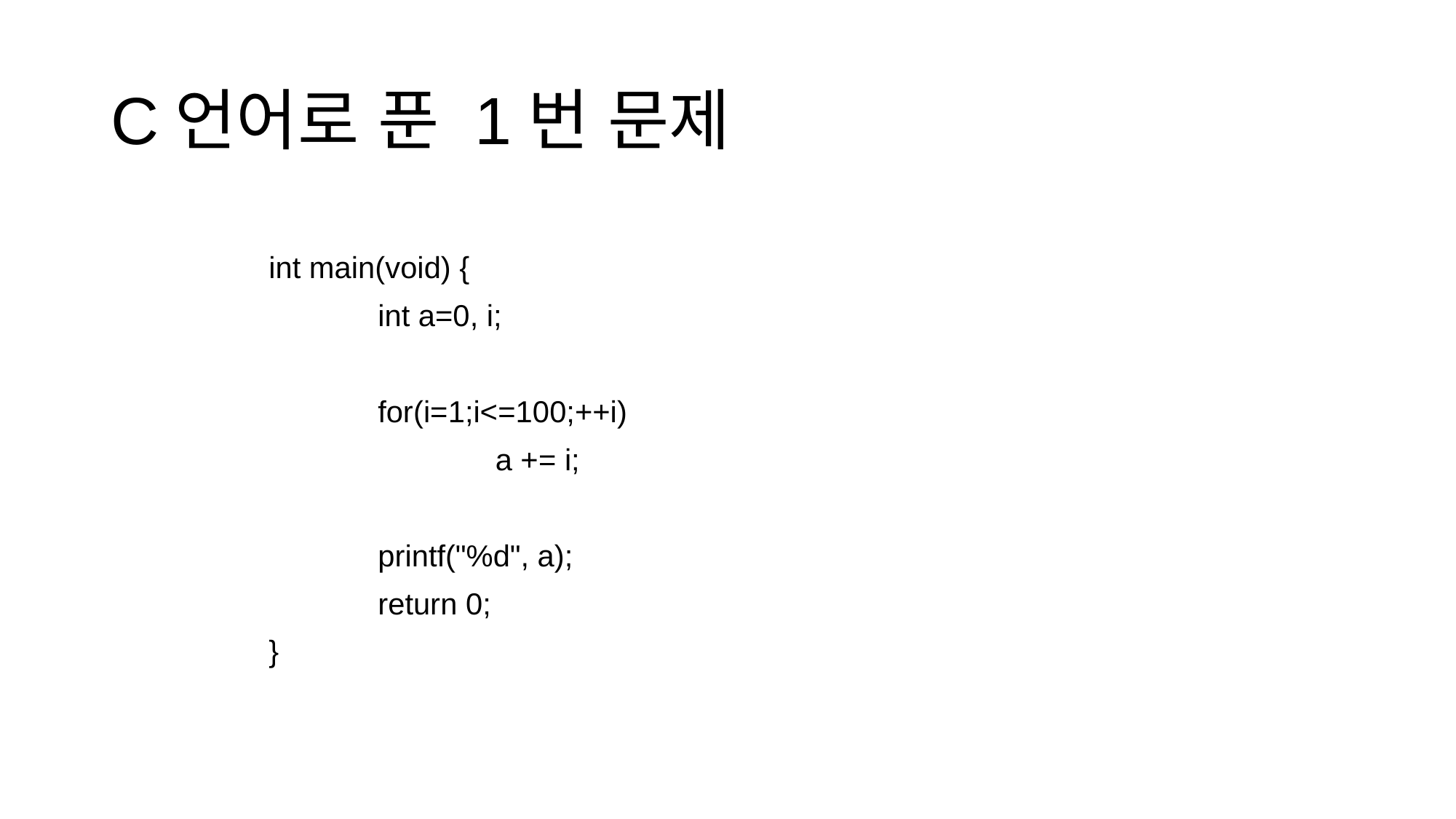

# C언어로 푼 1번 문제
int main(void) {
	int a=0, i;

	for(i=1;i<=100;++i)
		 a += i;

	printf("%d", a);
	return 0;
}